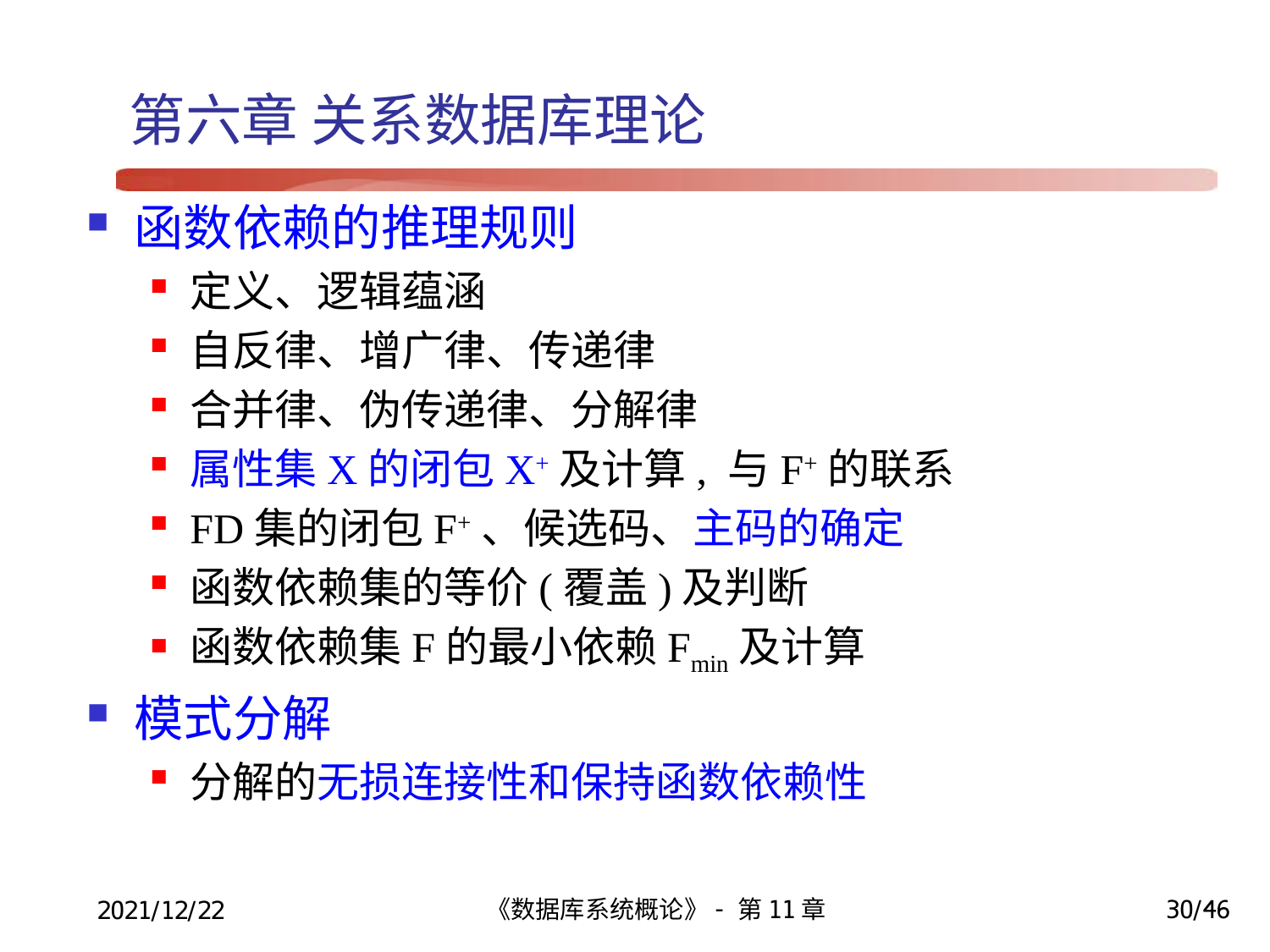

# 第六章 关系数据库理论
函数依赖的推理规则
定义、逻辑蕴涵
自反律、增广律、传递律
合并律、伪传递律、分解律
属性集X的闭包X+及计算, 与F+的联系
FD集的闭包F+、候选码、主码的确定
函数依赖集的等价(覆盖)及判断
函数依赖集F的最小依赖Fmin及计算
模式分解
分解的无损连接性和保持函数依赖性
《数据库系统概论》- 第11章
30/46
2021/12/22